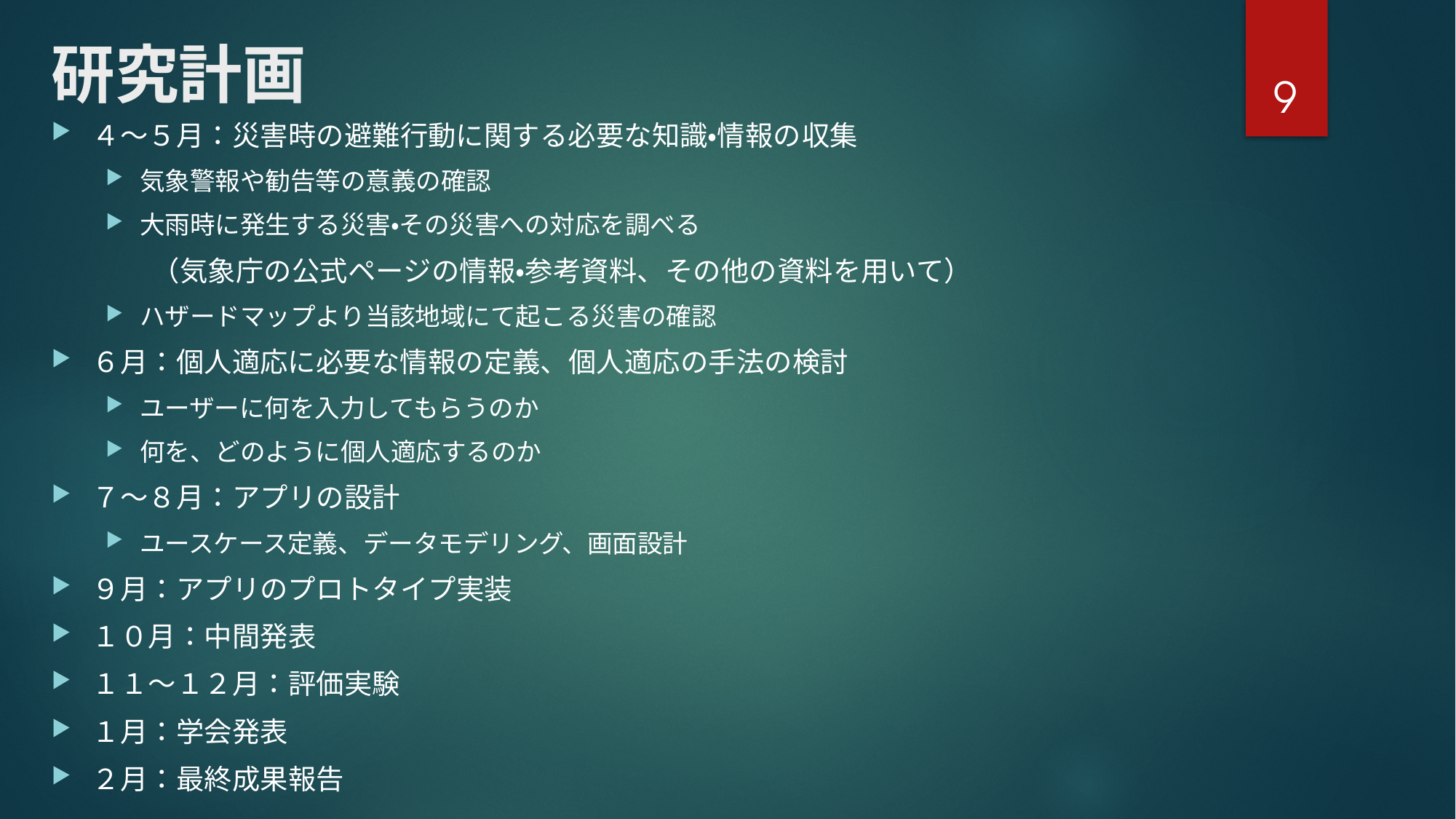

# 研究計画
9
４〜５月：災害時の避難行動に関する必要な知識・情報の収集
気象警報や勧告等の意義の確認
大雨時に発生する災害・その災害への対応を調べる
	（気象庁の公式ページの情報・参考資料、その他の資料を用いて）
ハザードマップより当該地域にて起こる災害の確認
６月：個人適応に必要な情報の定義、個人適応の手法の検討
ユーザーに何を入力してもらうのか
何を、どのように個人適応するのか
７〜８月：アプリの設計
ユースケース定義、データモデリング、画面設計
９月：アプリのプロトタイプ実装
１０月：中間発表
１１〜１２月：評価実験
１月：学会発表
２月：最終成果報告
心理バイアスを抑制するためには？
災害リスクコミュニケーションツールに関する研究